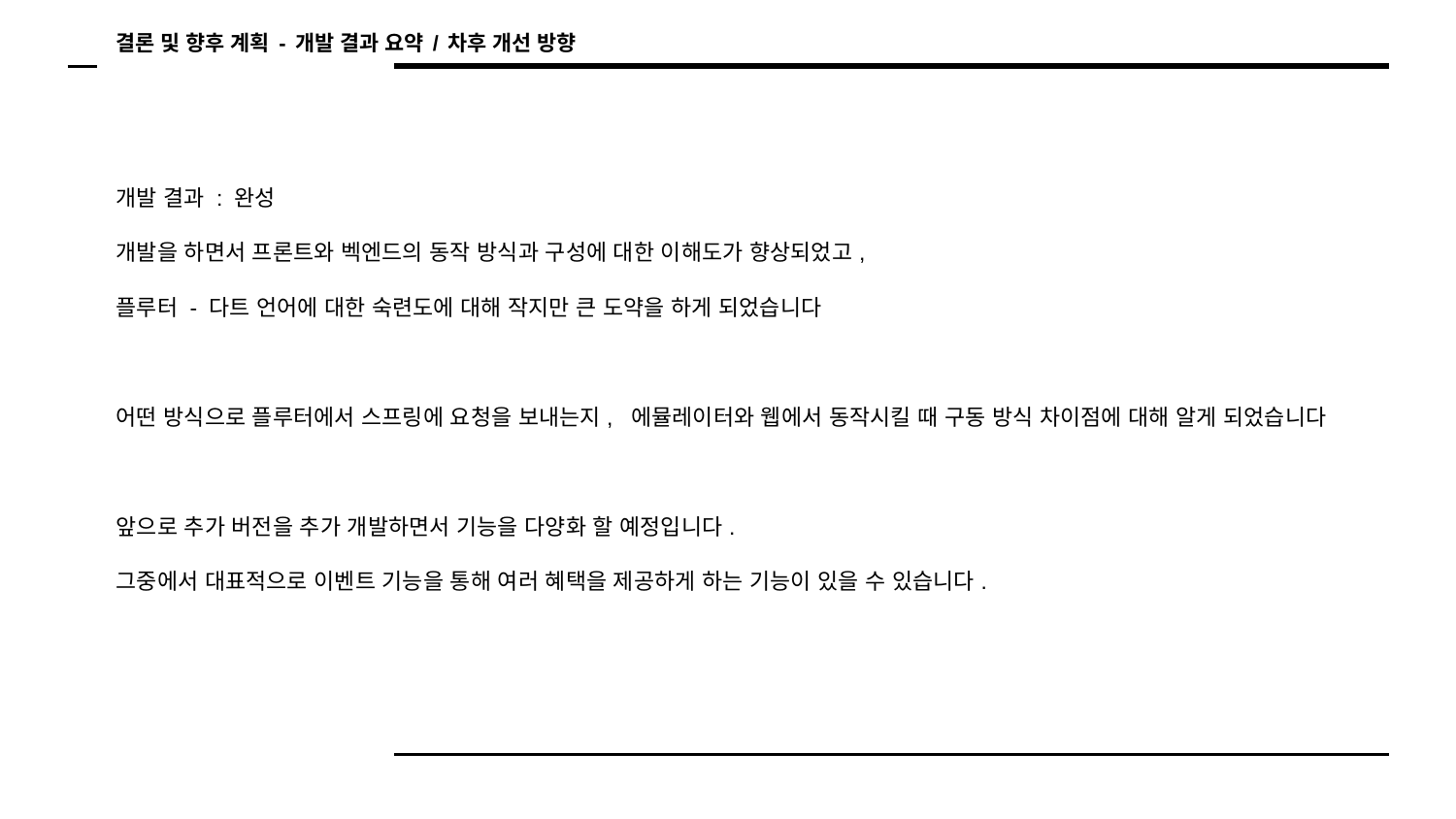

# 결론 및 향후 계획 - 개발 결과 요약 / 차후 개선 방향
개발 결과 : 완성
개발을 하면서 프론트와 벡엔드의 동작 방식과 구성에 대한 이해도가 향상되었고,
플루터 - 다트 언어에 대한 숙련도에 대해 작지만 큰 도약을 하게 되었습니다

어떤 방식으로 플루터에서 스프링에 요청을 보내는지,  에뮬레이터와 웹에서 동작시킬 때 구동 방식 차이점에 대해 알게 되었습니다

앞으로 추가 버전을 추가 개발하면서 기능을 다양화 할 예정입니다.
그중에서 대표적으로 이벤트 기능을 통해 여러 혜택을 제공하게 하는 기능이 있을 수 있습니다.